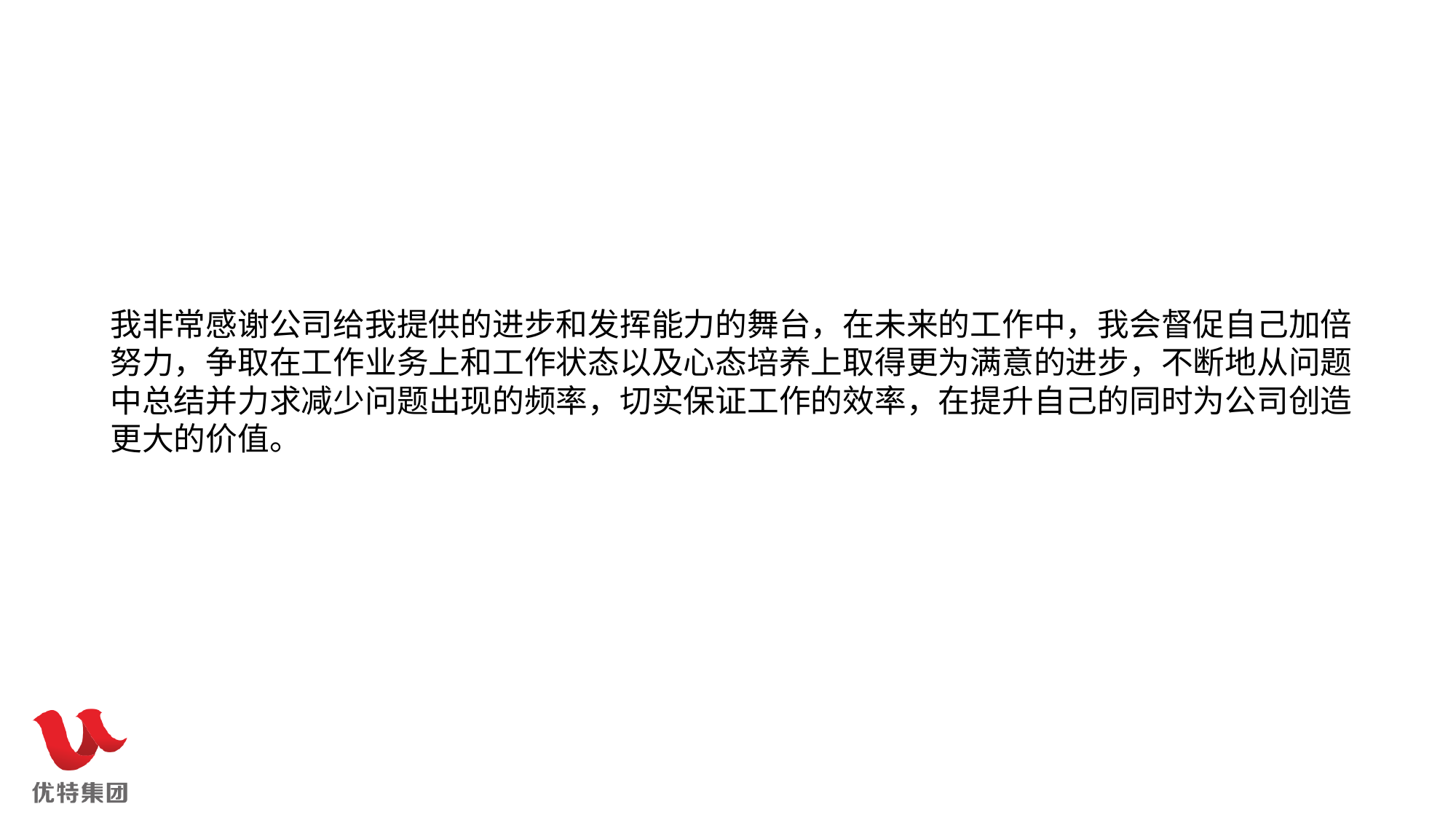

我非常感谢公司给我提供的进步和发挥能力的舞台，在未来的工作中，我会督促自己加倍努力，争取在工作业务上和工作状态以及心态培养上取得更为满意的进步，不断地从问题中总结并力求减少问题出现的频率，切实保证工作的效率，在提升自己的同时为公司创造更大的价值。